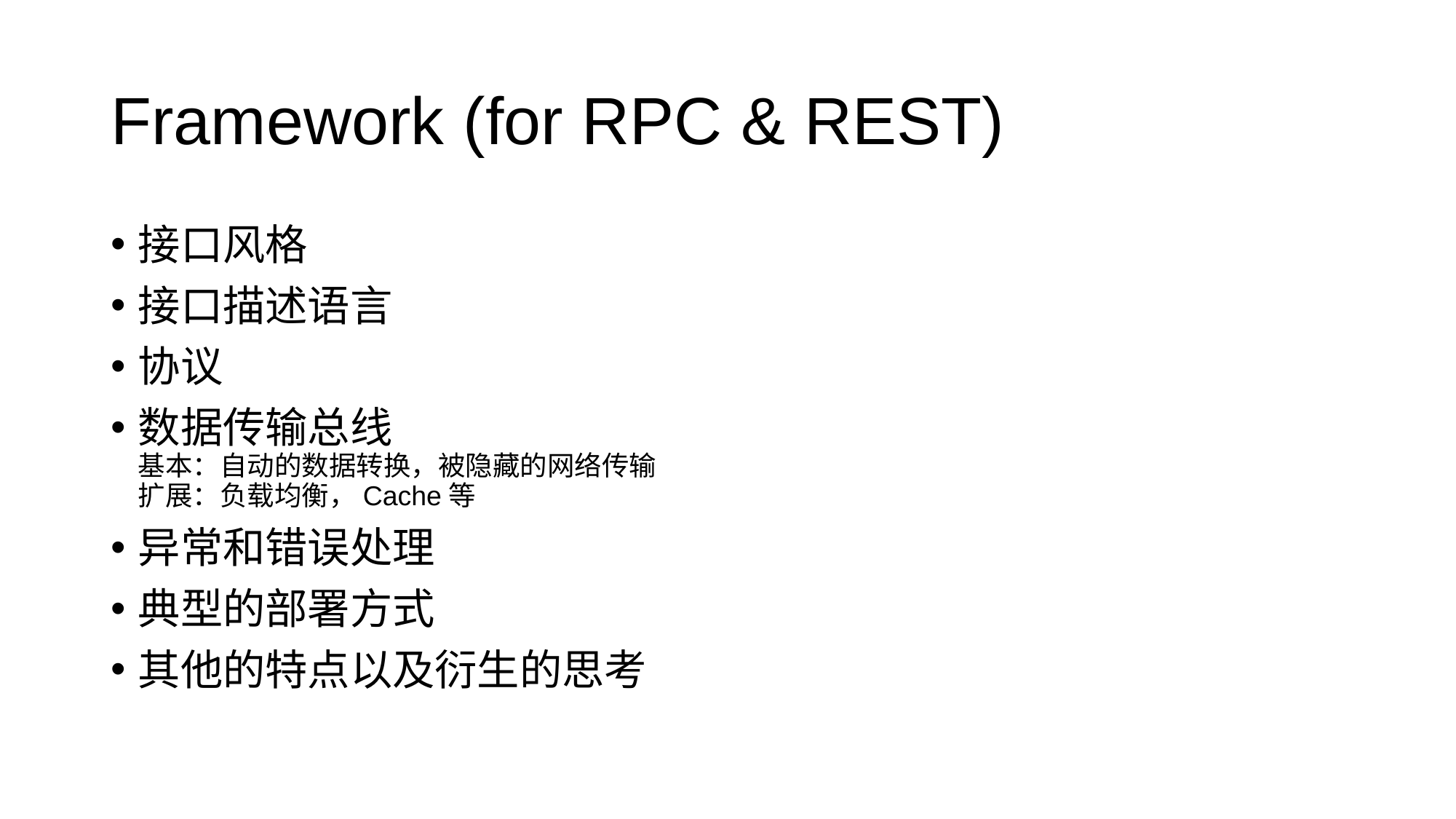

# Framework (for RPC & REST)
接口风格
接口描述语言
协议
数据传输总线
基本：自动的数据转换，被隐藏的网络传输
扩展：负载均衡，Cache等
异常和错误处理
典型的部署方式
其他的特点以及衍生的思考